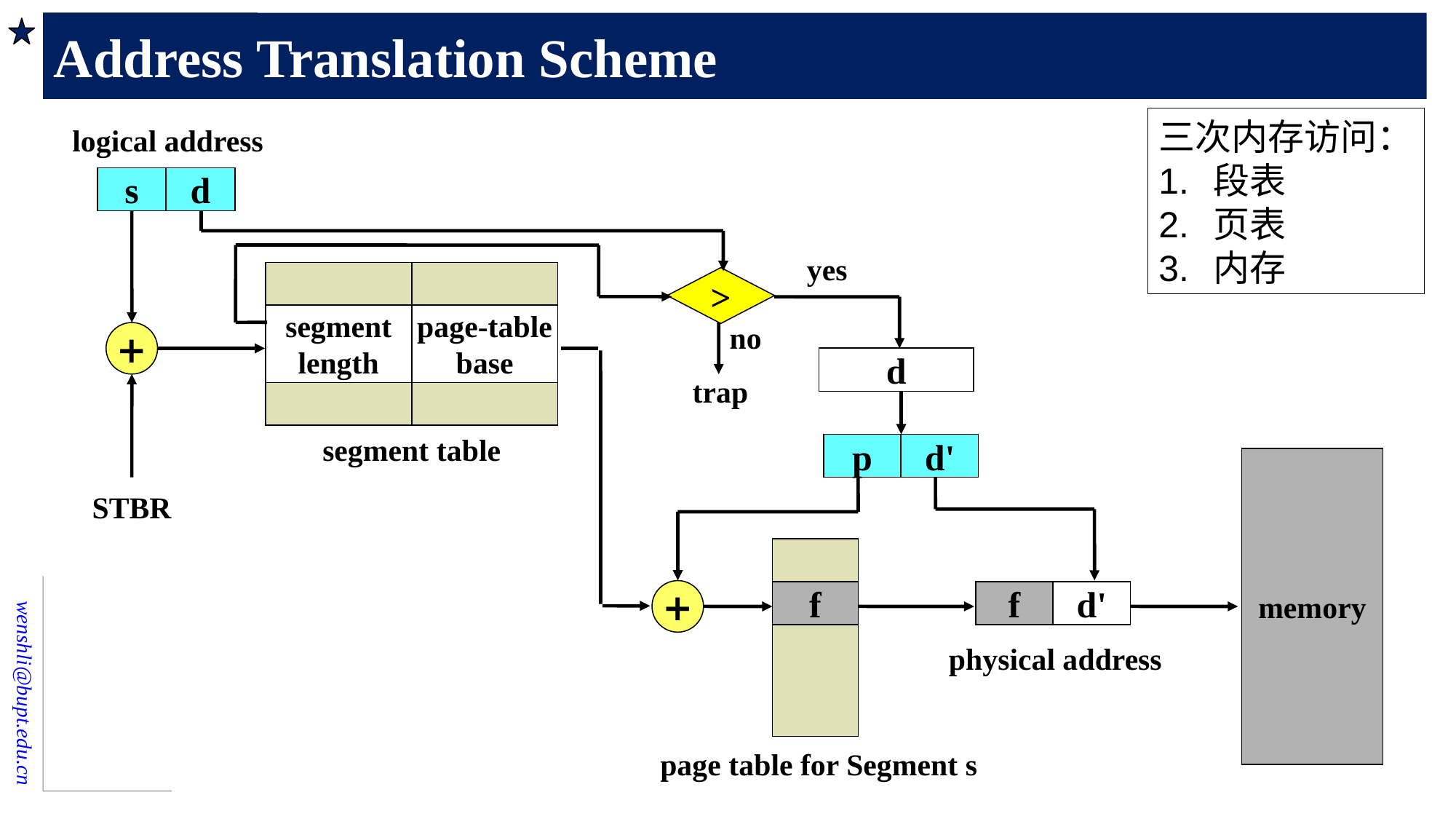

# Address Translation Scheme
三次内存访问：
段表
页表
内存
logical address
s
d

yes

segment
length
page-table
base

segment table
>
no

  trap
+
d

STBR

p
d'
memory

f

page table for Segment s
+
f
d'
physical address

88